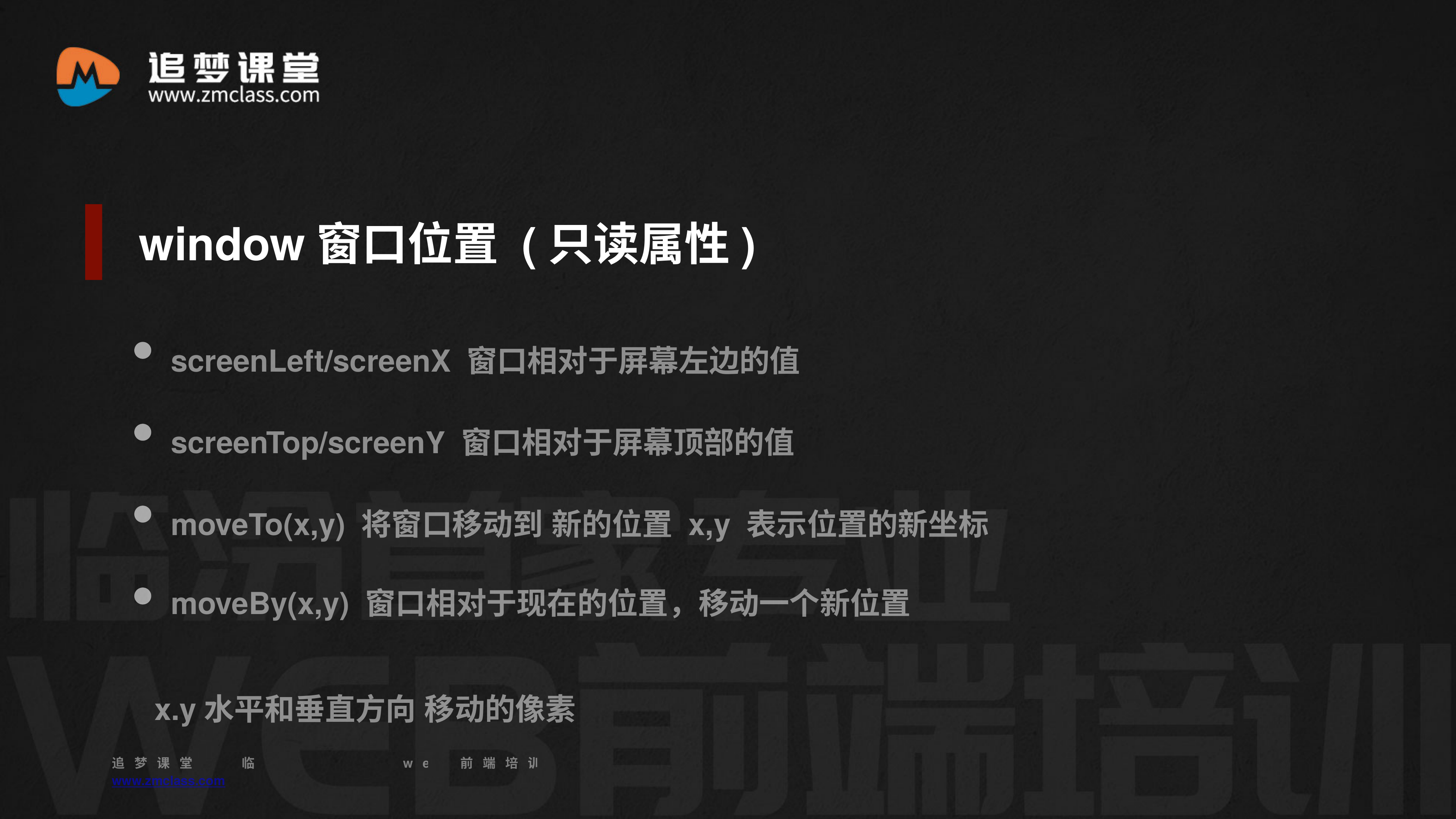

window窗口位置 (只读属性)
screenLeft/screenX 窗口相对于屏幕左边的值

screenTop/screenY 窗口相对于屏幕顶部的值

moveTo(x,y) 将窗口移动到 新的位置 x,y 表示位置的新坐标

moveBy(x,y) 窗口相对于现在的位置，移动一个新位置

x.y水平和垂直方向 移动的像素
追梦课堂   临汾首家专业的web前端培训机构                                                          www.zmclass.com
5